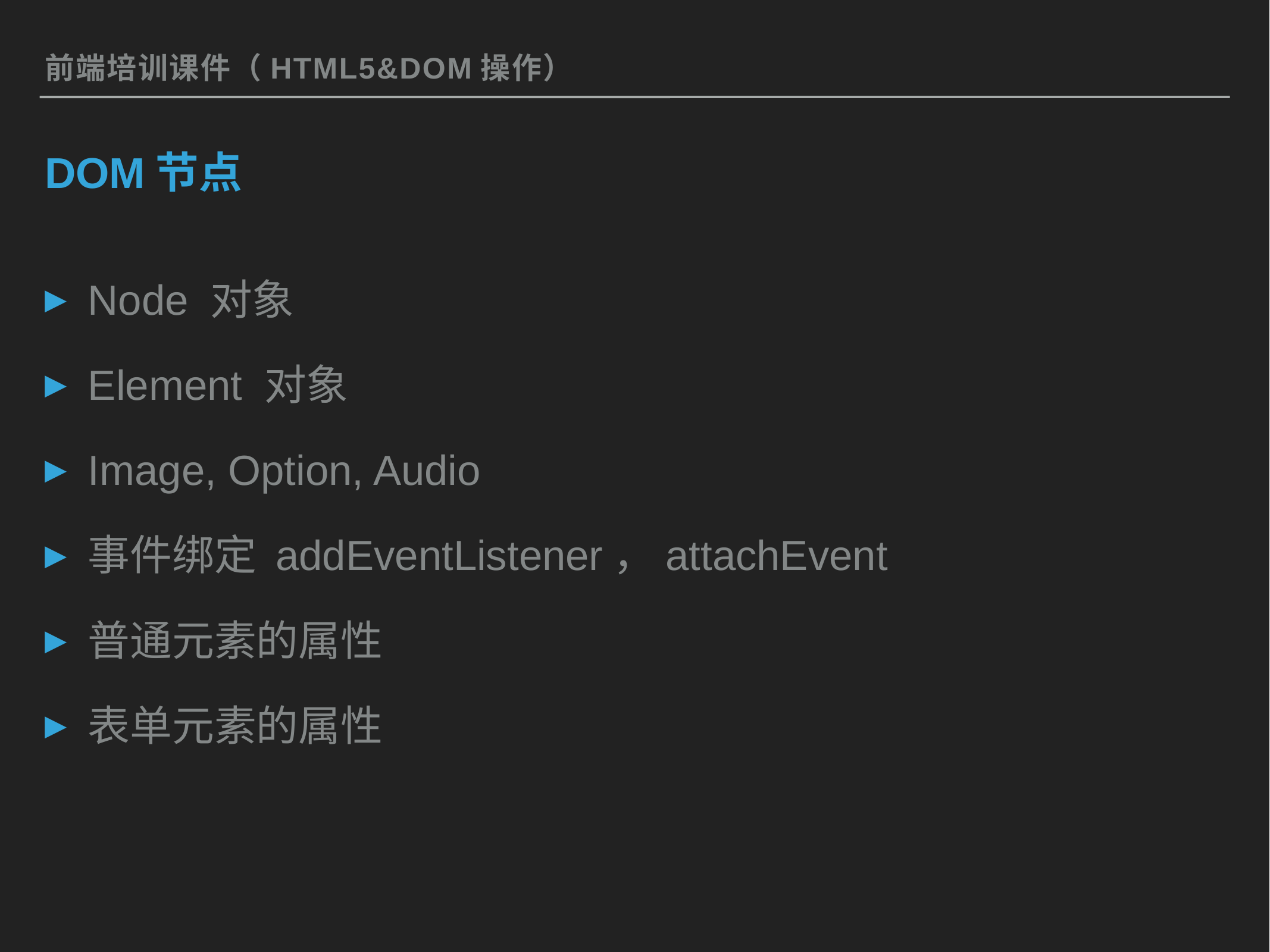

前端培训课件（HTML5&DOM操作）
# DOM节点
Node 对象
Element 对象
Image, Option, Audio
事件绑定 addEventListener，attachEvent
普通元素的属性
表单元素的属性